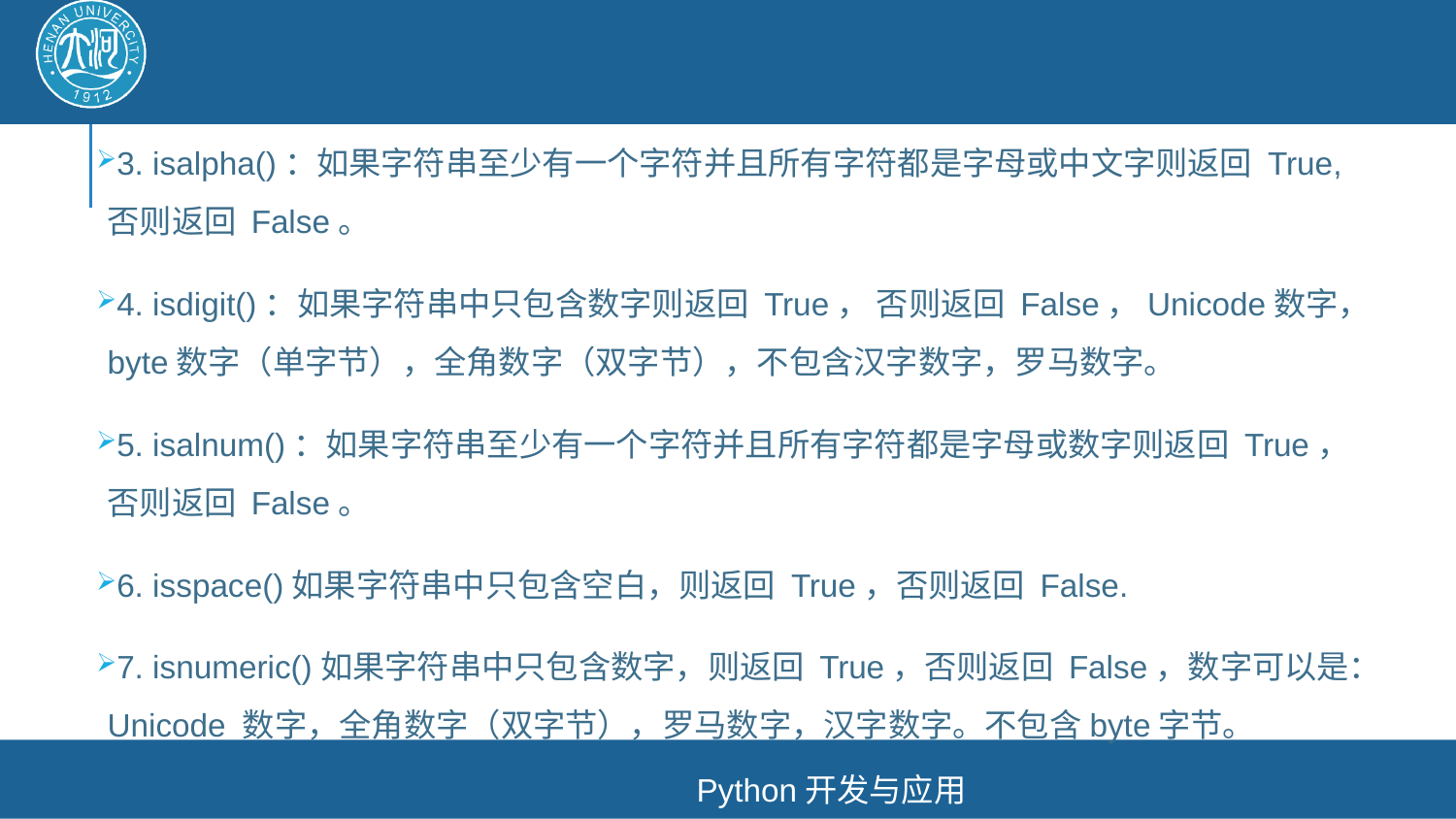

#
3. isalpha()：如果字符串至少有一个字符并且所有字符都是字母或中文字则返回 True, 否则返回 False。
4. isdigit()：如果字符串中只包含数字则返回 True， 否则返回 False，Unicode数字，byte数字（单字节），全角数字（双字节），不包含汉字数字，罗马数字。
5. isalnum()：如果字符串至少有一个字符并且所有字符都是字母或数字则返回 True，否则返回 False。
6. isspace()如果字符串中只包含空白，则返回 True，否则返回 False.
7. isnumeric()如果字符串中只包含数字，则返回 True，否则返回 False，数字可以是：Unicode 数字，全角数字（双字节），罗马数字，汉字数字。不包含byte字节。

Python开发与应用
28